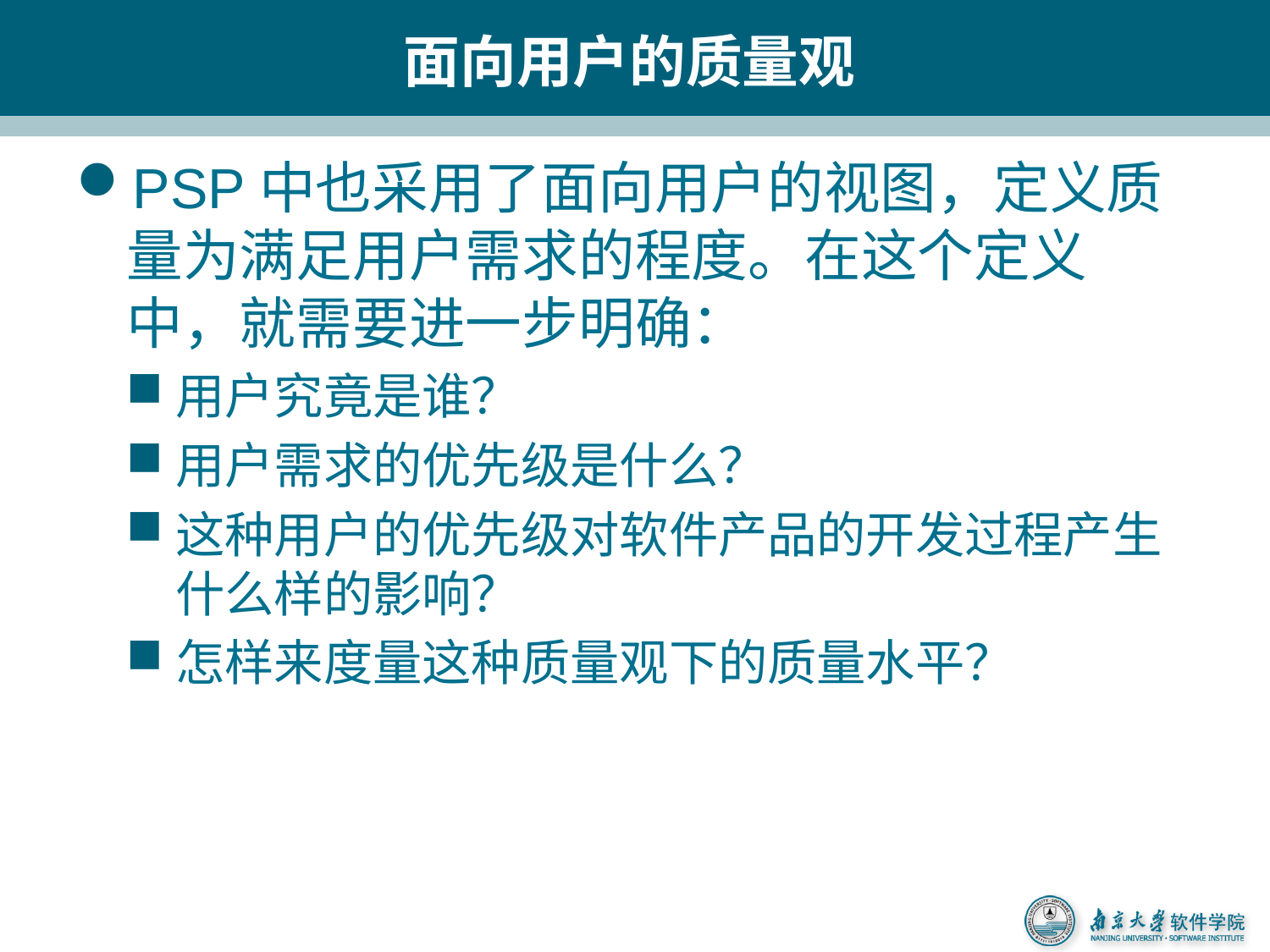

# 面向用户的质量观
PSP中也采用了面向用户的视图，定义质量为满足用户需求的程度。在这个定义中，就需要进一步明确：
用户究竟是谁？
用户需求的优先级是什么？
这种用户的优先级对软件产品的开发过程产生什么样的影响？
怎样来度量这种质量观下的质量水平？